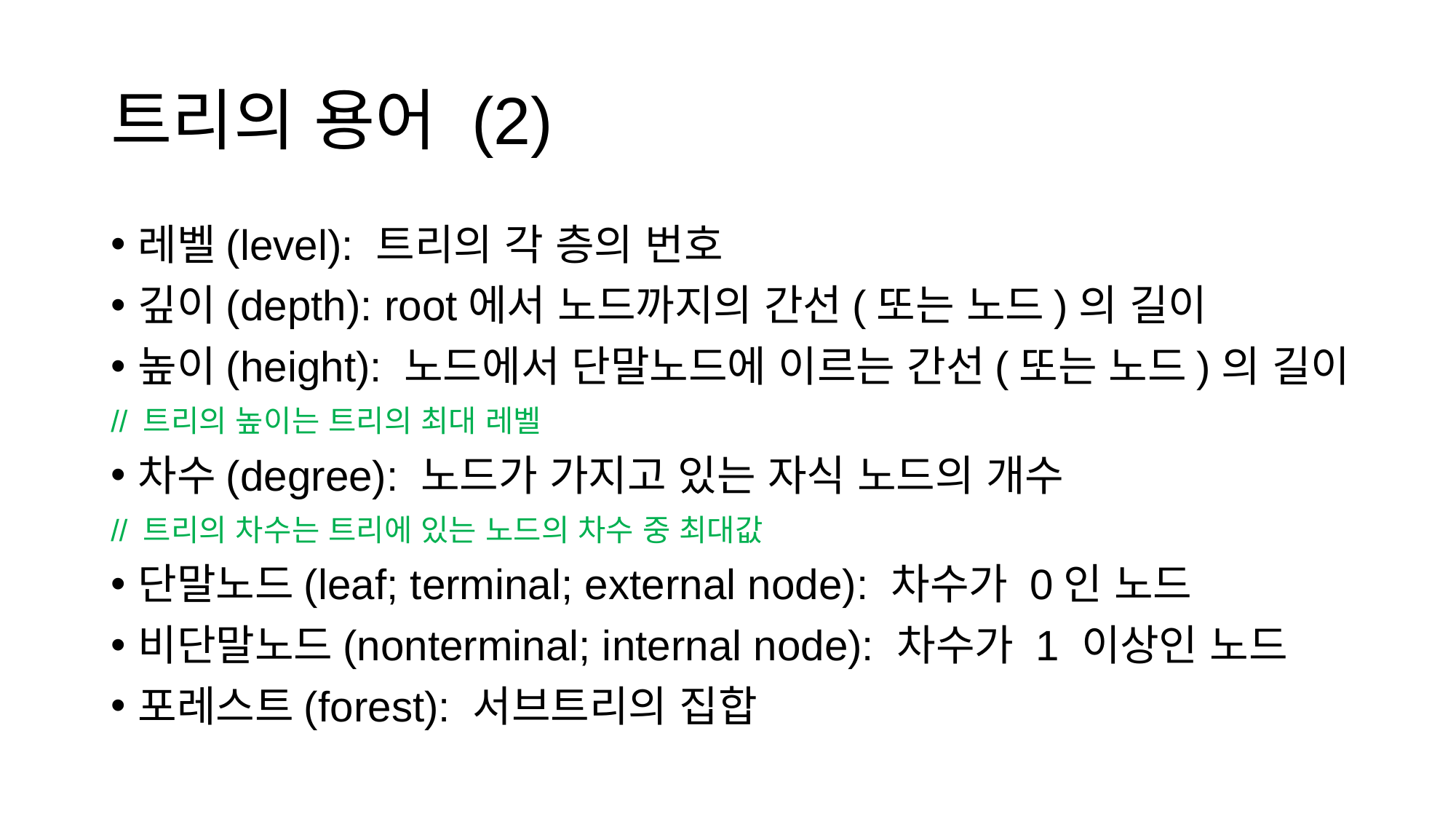

# 트리의 용어 (2)
레벨(level): 트리의 각 층의 번호
깊이(depth): root에서 노드까지의 간선(또는 노드)의 길이
높이(height): 노드에서 단말노드에 이르는 간선(또는 노드)의 길이
// 트리의 높이는 트리의 최대 레벨
차수(degree): 노드가 가지고 있는 자식 노드의 개수
// 트리의 차수는 트리에 있는 노드의 차수 중 최대값
단말노드(leaf; terminal; external node): 차수가 0인 노드
비단말노드(nonterminal; internal node): 차수가 1 이상인 노드
포레스트(forest): 서브트리의 집합